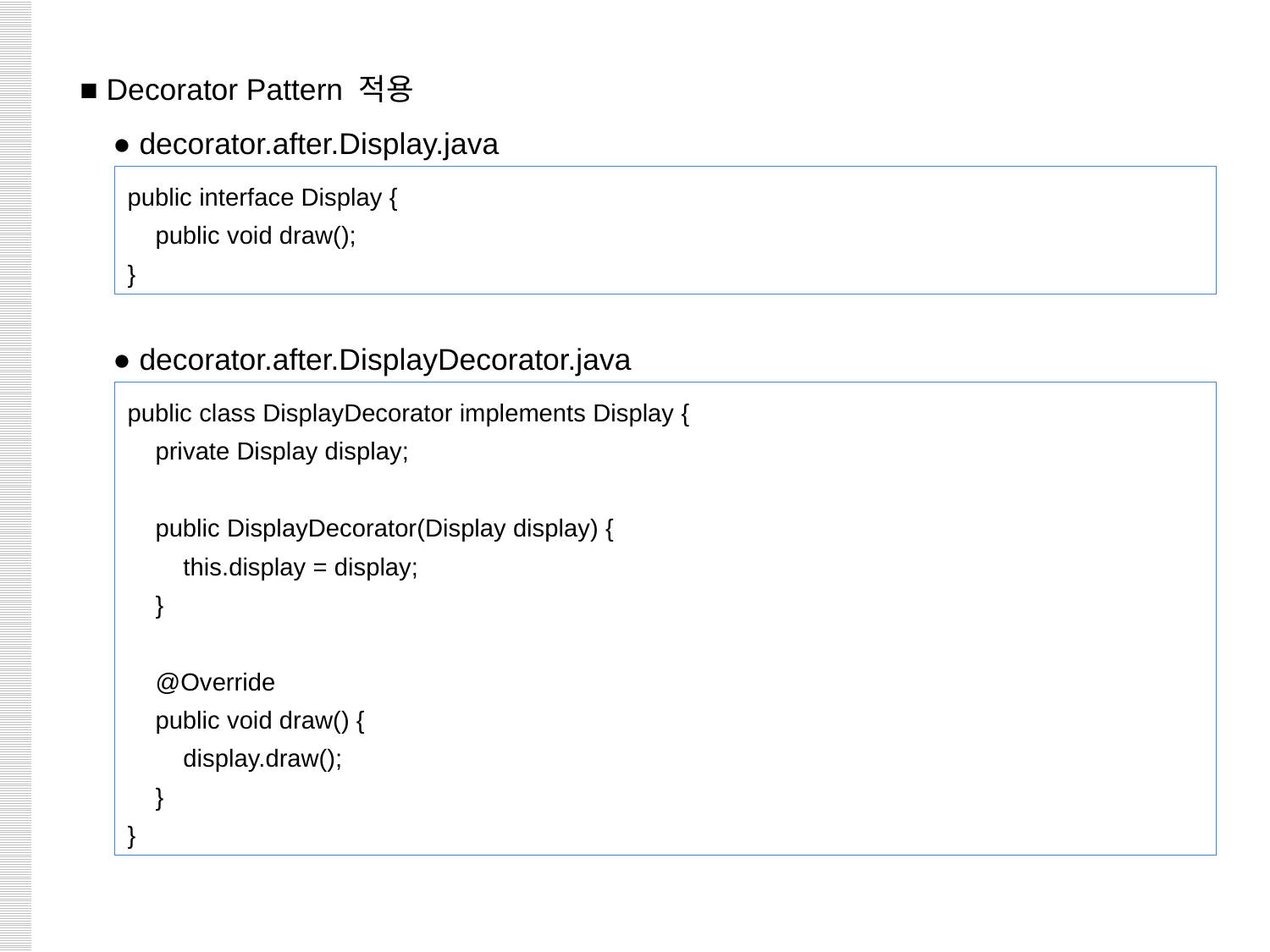

■ Decorator Pattern 적용
    ● decorator.after.Display.java

    ● decorator.after.DisplayDecorator.java
public interface Display {
    public void draw();
}
public class DisplayDecorator implements Display {
    private Display display;

    public DisplayDecorator(Display display) {
        this.display = display;
    }

    @Override
    public void draw() {
        display.draw();
    }
}